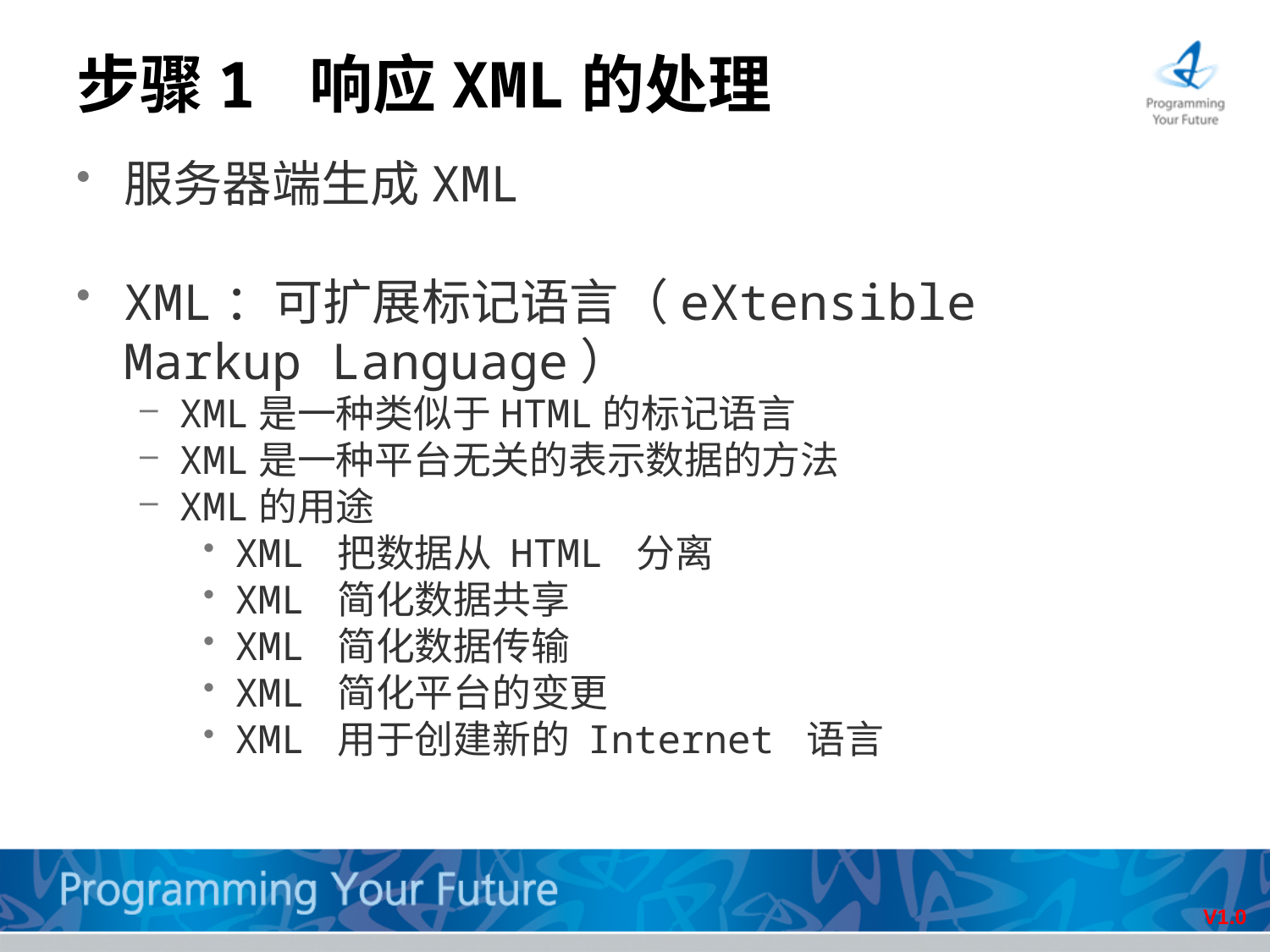

# 步骤1 响应XML的处理
服务器端生成XML

XML：可扩展标记语言（eXtensible Markup Language）
XML是一种类似于HTML的标记语言
XML是一种平台无关的表示数据的方法
XML的用途
XML 把数据从 HTML 分离
XML 简化数据共享
XML 简化数据传输
XML 简化平台的变更
XML 用于创建新的 Internet 语言